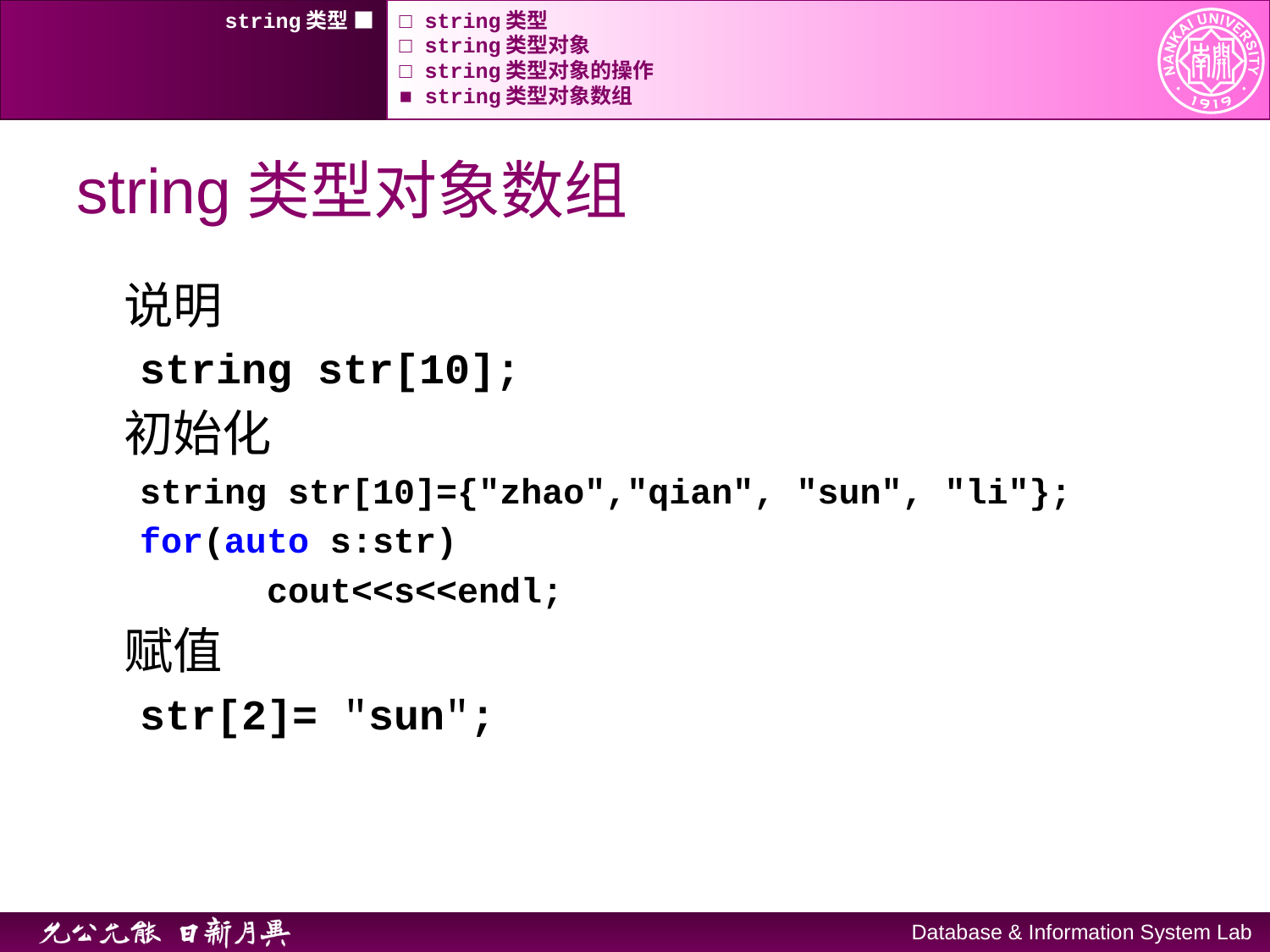

string类型 ■
□ string类型
□ string类型对象
□ string类型对象的操作
■ string类型对象数组
# string类型对象数组
说明
string str[10];
初始化
string str[10]={"zhao","qian", "sun", "li"};
for(auto s:str)
	cout<<s<<endl;
赋值
str[2]= "sun";